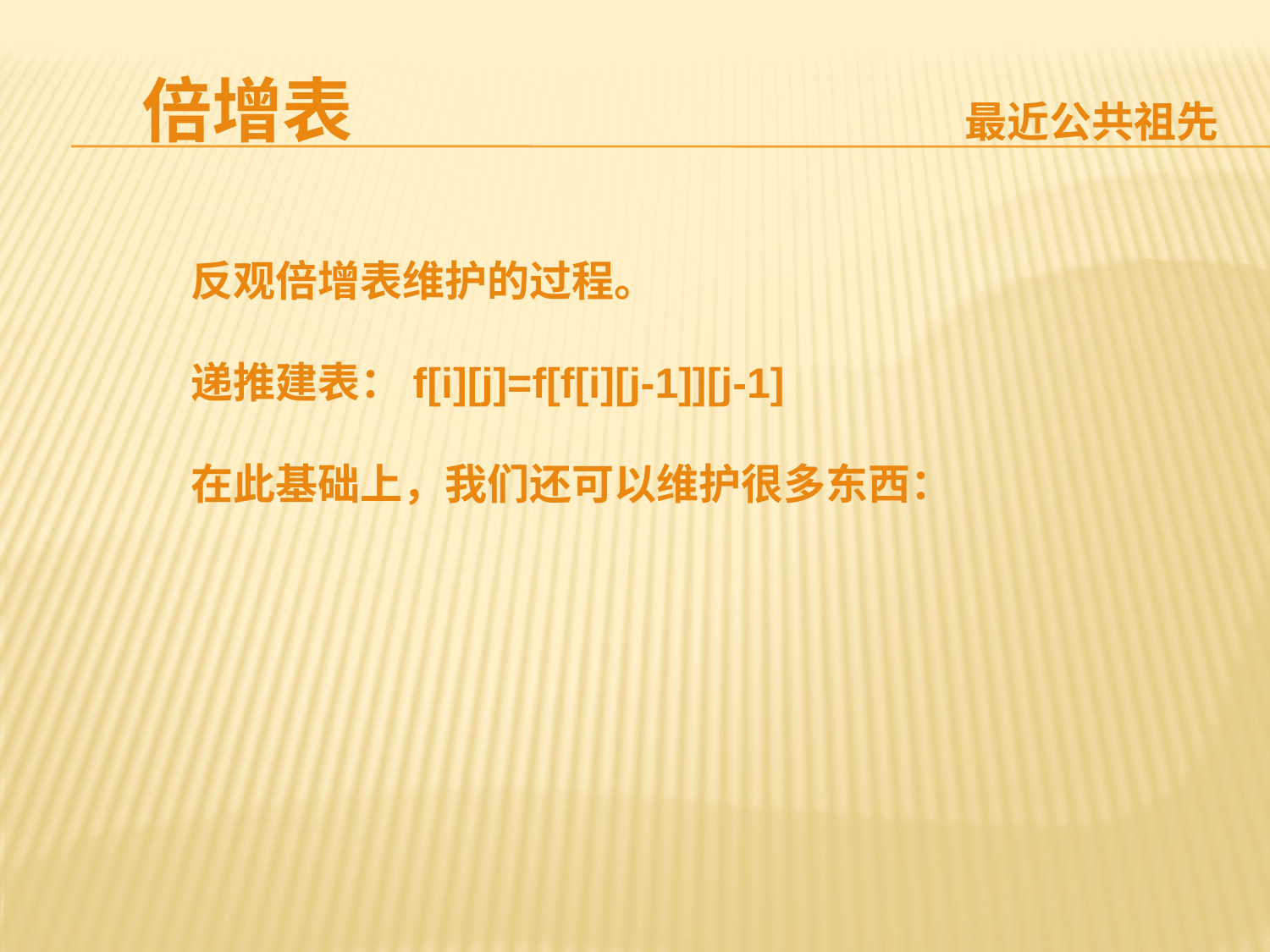

倍增表
最近公共祖先
反观倍增表维护的过程。

递推建表：f[i][j]=f[f[i][j-1]][j-1]

在此基础上，我们还可以维护很多东西：